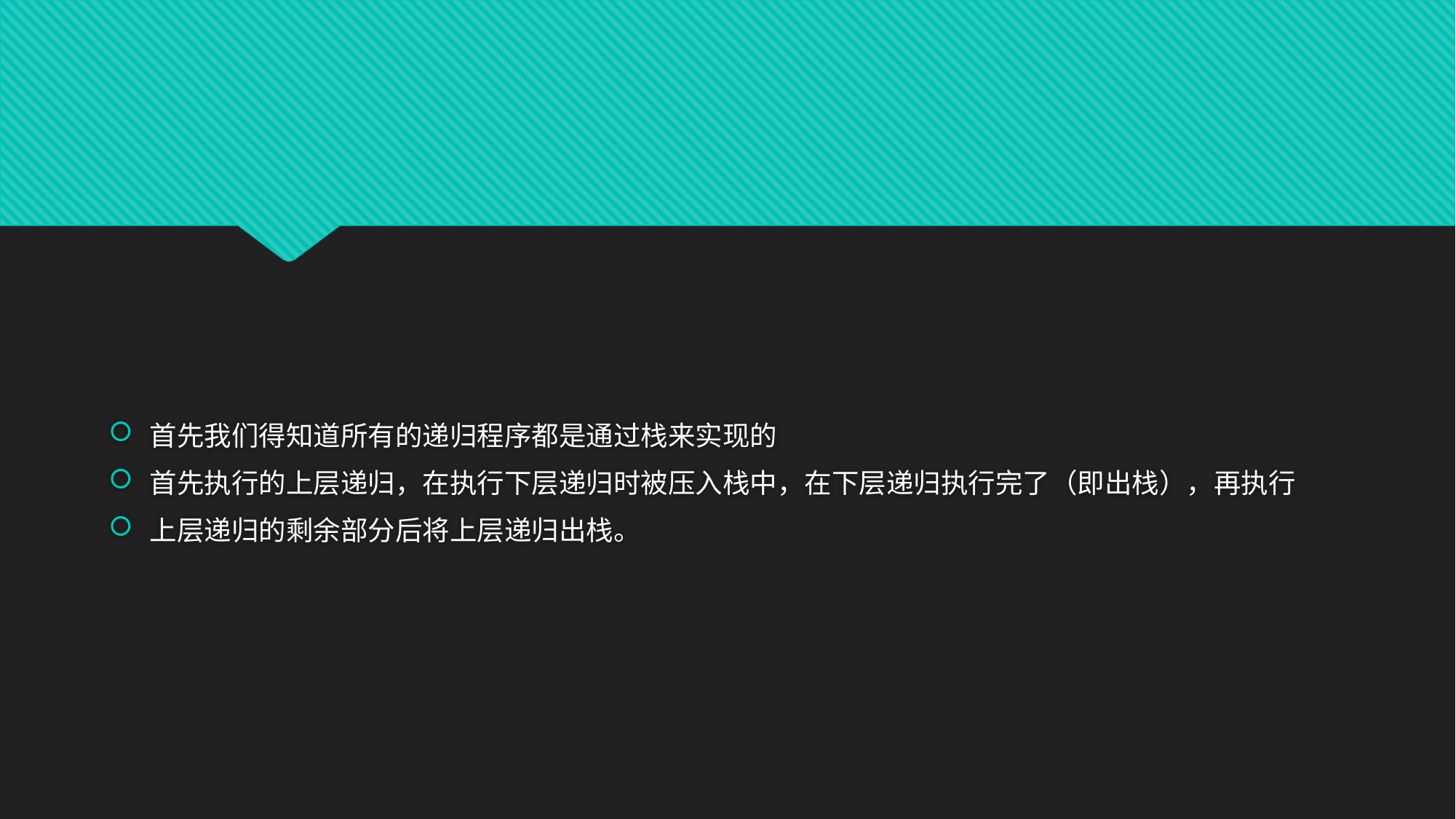

#
首先我们得知道所有的递归程序都是通过栈来实现的
首先执行的上层递归，在执行下层递归时被压入栈中，在下层递归执行完了（即出栈），再执行
上层递归的剩余部分后将上层递归出栈。